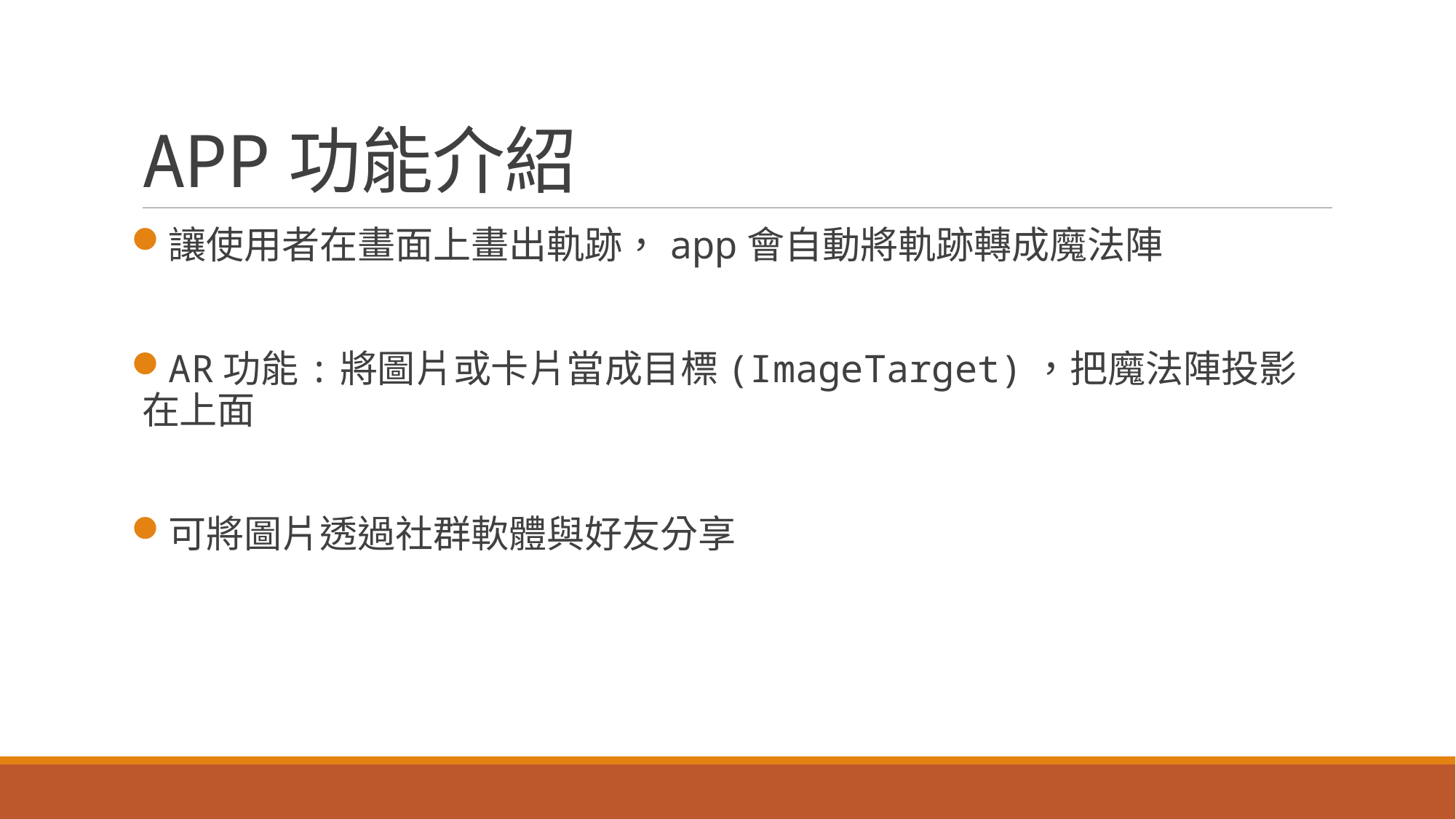

# APP功能介紹
讓使用者在畫面上畫出軌跡，app會自動將軌跡轉成魔法陣

AR功能:將圖片或卡片當成目標(ImageTarget)，把魔法陣投影在上面

可將圖片透過社群軟體與好友分享